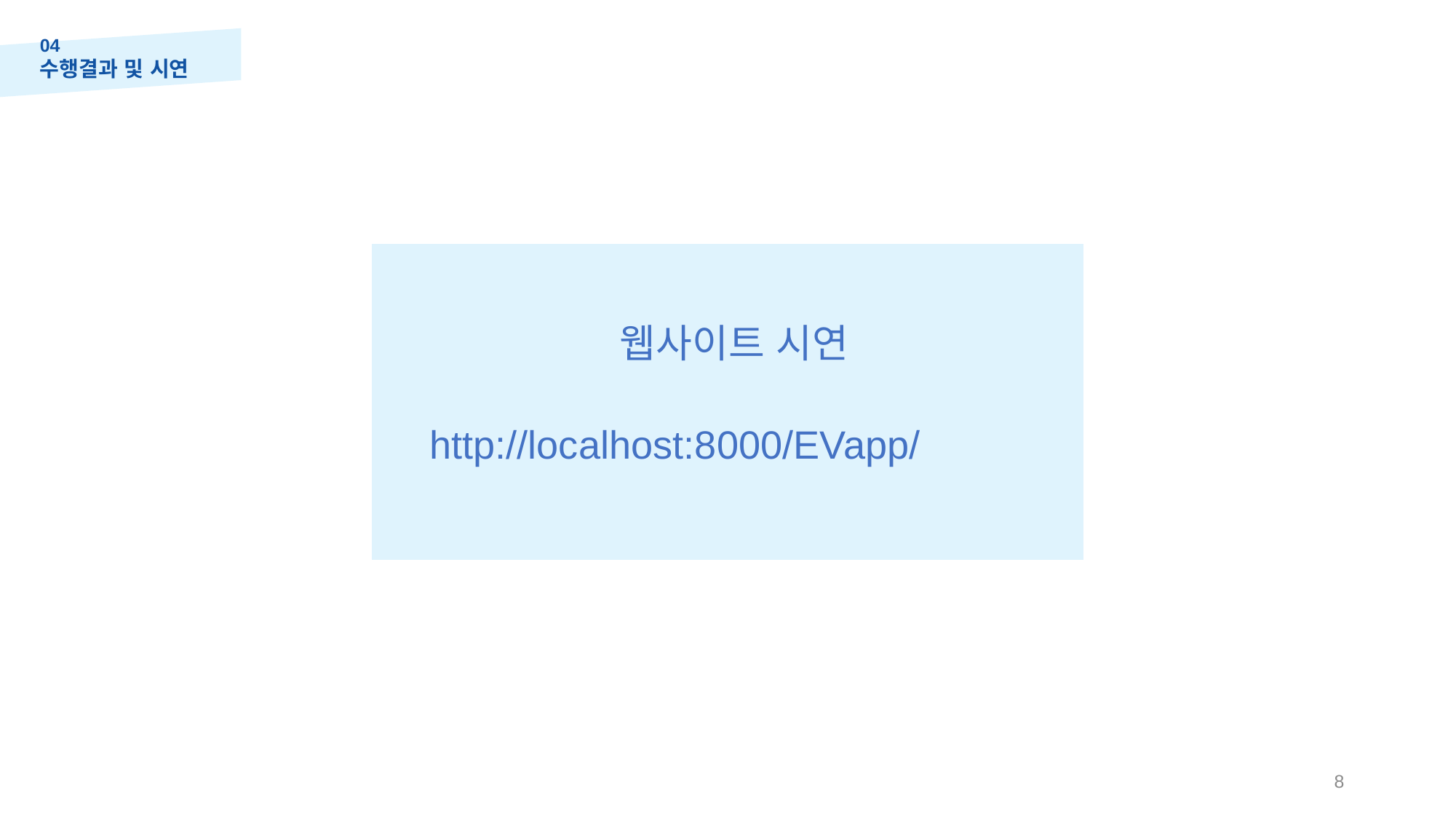

04
수행결과 및 시연

웹사이트 시연
http://localhost:8000/EVapp/
8